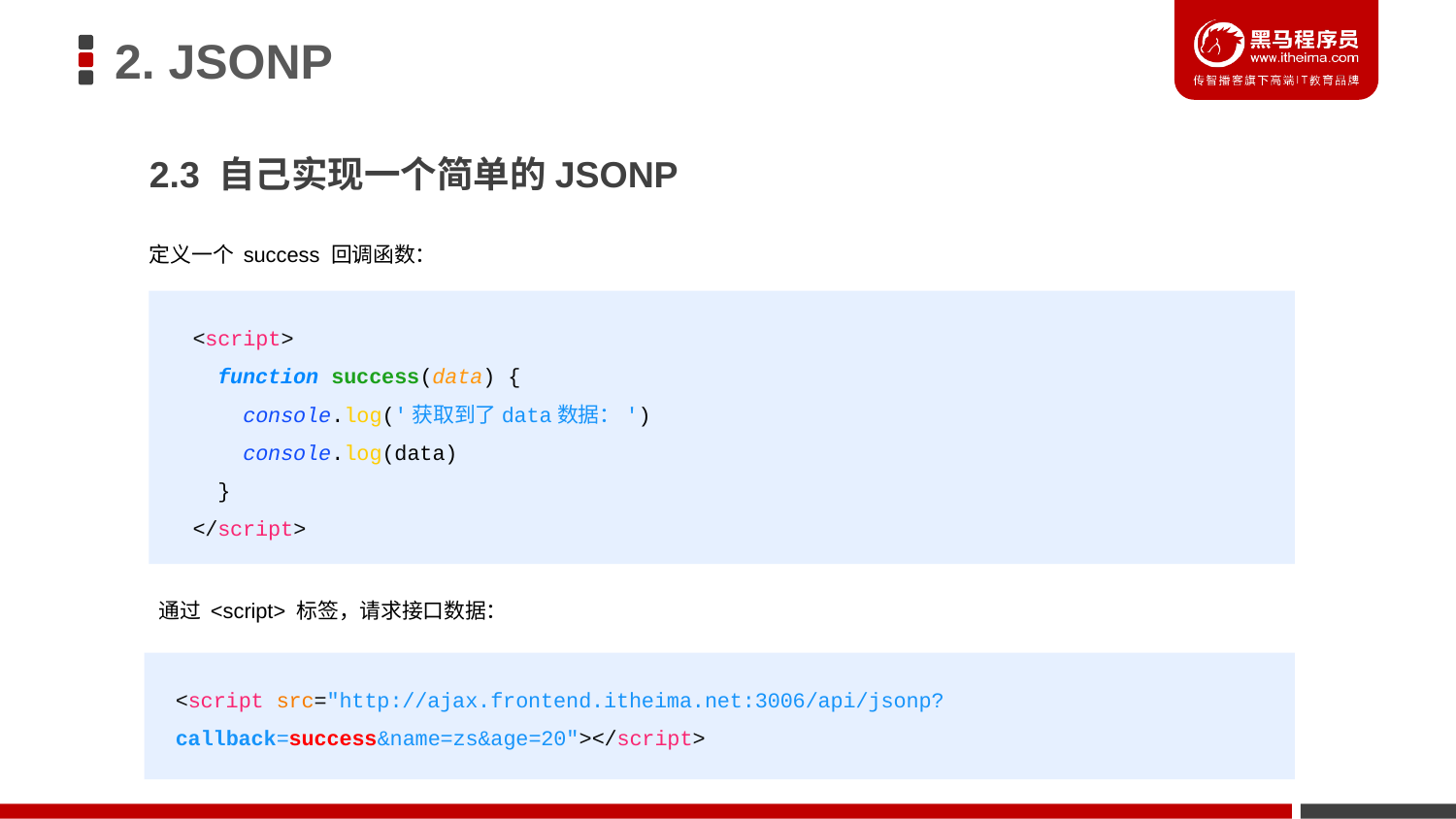

# 2. JSONP
2.3 自己实现一个简单的JSONP
定义一个 success 回调函数：

 <script>
   function success(data) {
     console.log('获取到了data数据：')
     console.log(data)
   }
 </script>
通过 <script> 标签，请求接口数据：

<script src="http://ajax.frontend.itheima.net:3006/api/jsonp?callback=success&name=zs&age=20"></script>